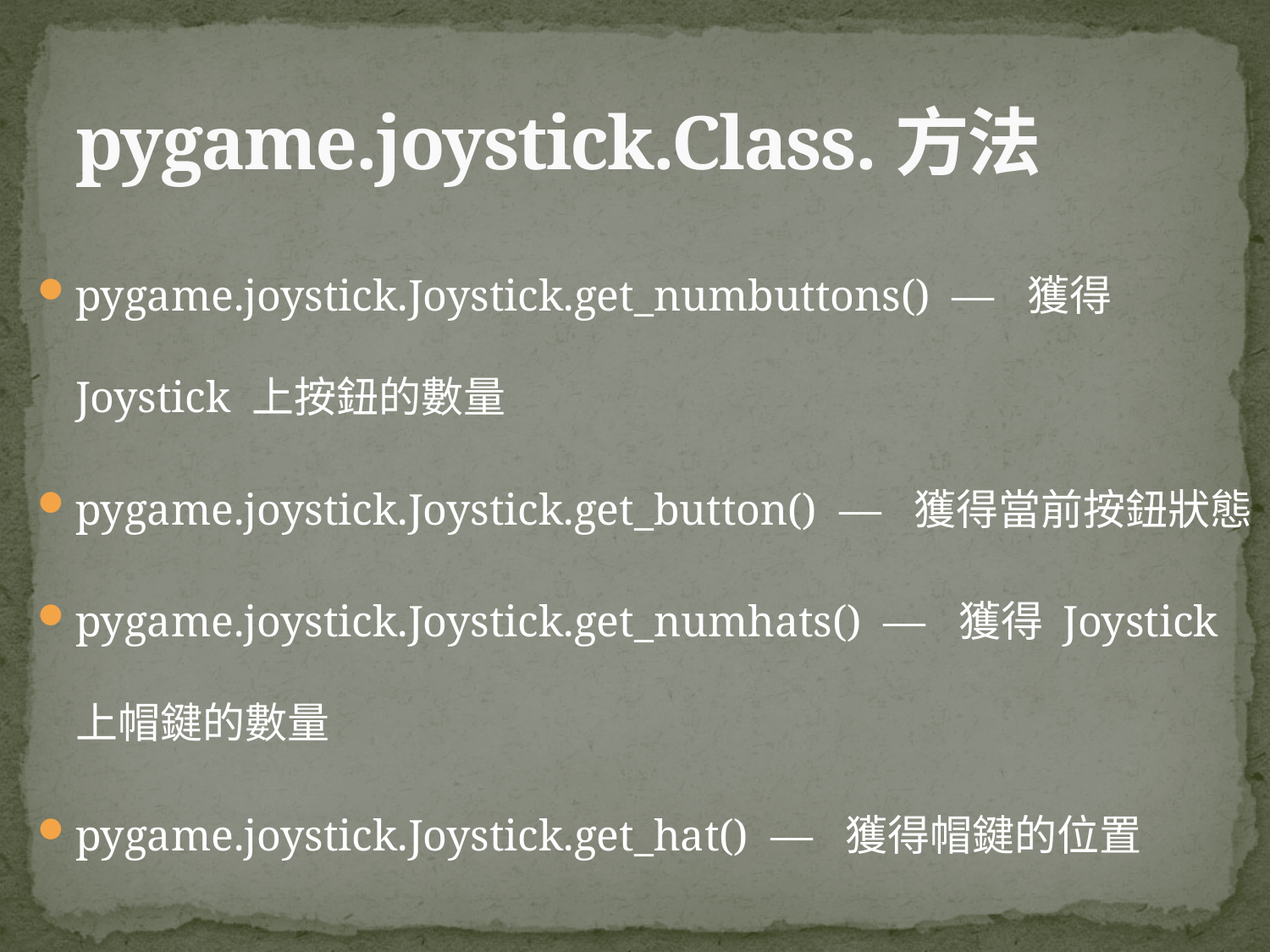

# pygame.joystick.Class.方法
pygame.joystick.Joystick.get_numbuttons()  —  獲得 Joystick 上按鈕的數量
pygame.joystick.Joystick.get_button()  —  獲得當前按鈕狀態
pygame.joystick.Joystick.get_numhats()  —  獲得 Joystick 上帽鍵的數量
pygame.joystick.Joystick.get_hat()  —  獲得帽鍵的位置